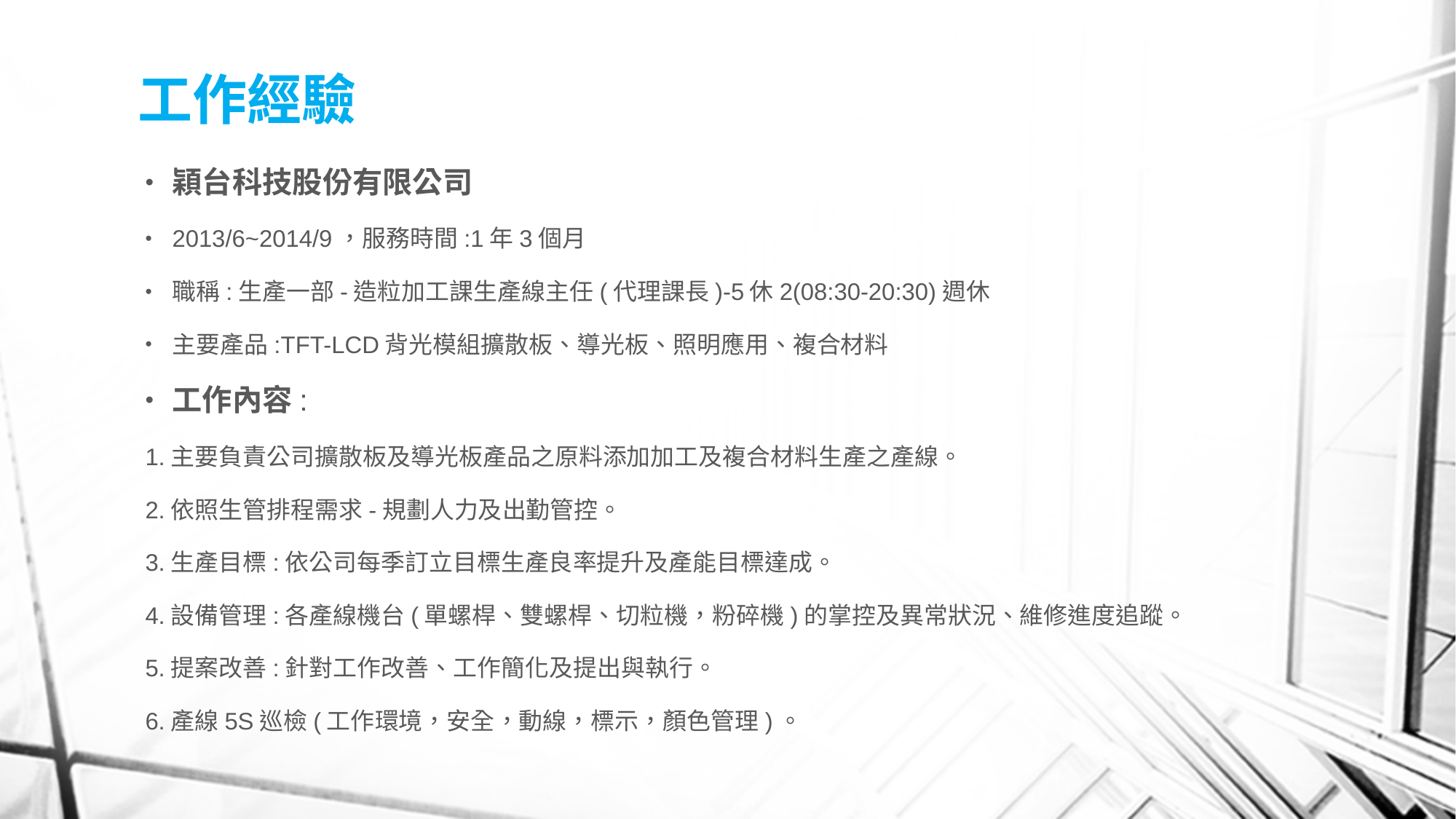

# 工作經驗
穎台科技股份有限公司
2013/6~2014/9，服務時間:1年3個月
職稱:生產一部-造粒加工課生產線主任(代理課長)-5休2(08:30-20:30)週休
主要產品:TFT-LCD背光模組擴散板、導光板、照明應用、複合材料
工作內容:
1.主要負責公司擴散板及導光板產品之原料添加加工及複合材料生產之產線。
2.依照生管排程需求-規劃人力及出勤管控。
3.生產目標:依公司每季訂立目標生產良率提升及產能目標達成。
4.設備管理:各產線機台(單螺桿、雙螺桿、切粒機，粉碎機)的掌控及異常狀況、維修進度追蹤。
5.提案改善:針對工作改善、工作簡化及提出與執行。
6.產線5S巡檢(工作環境，安全，動線，標示，顏色管理)。